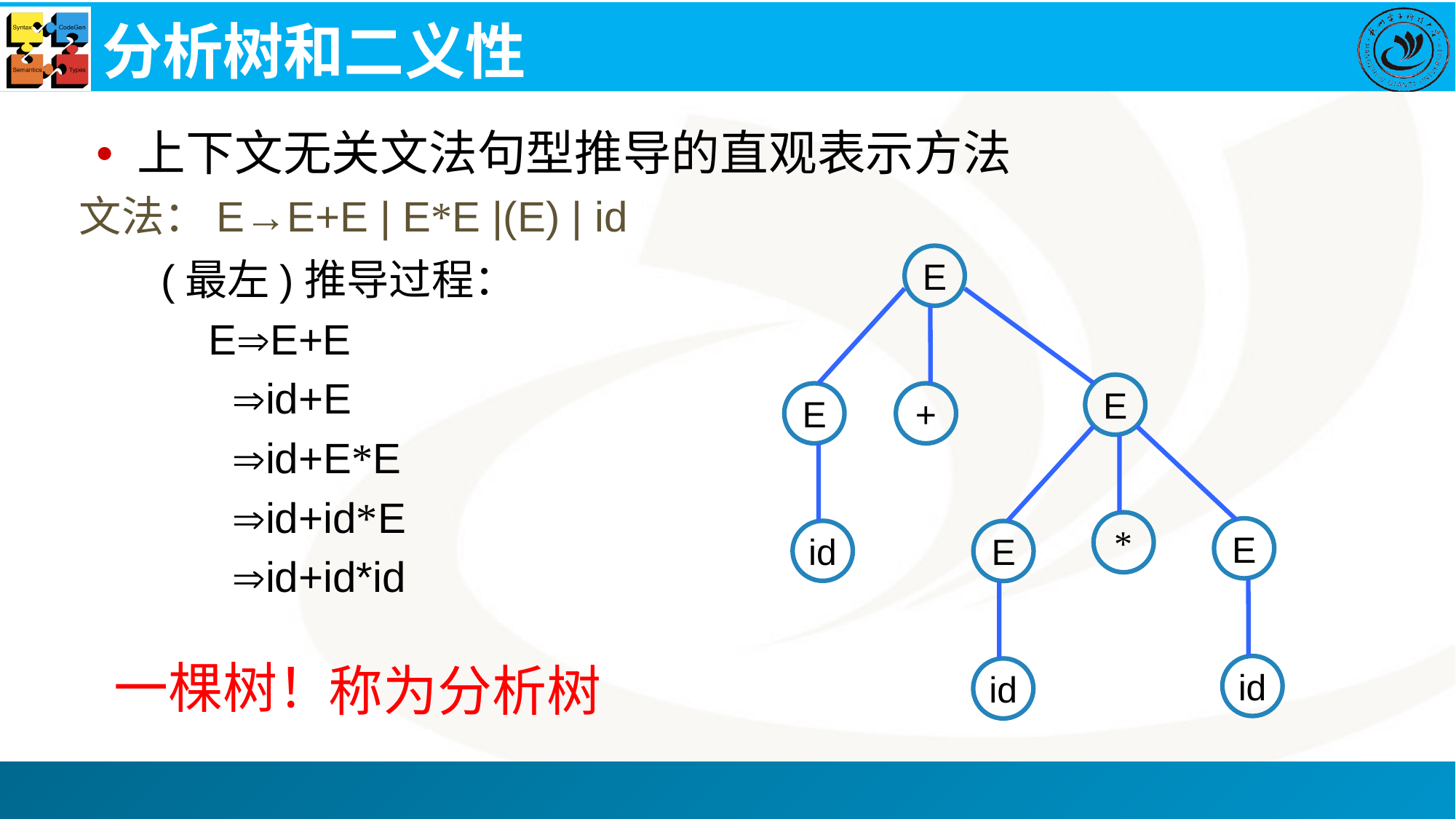

# 分析树和二义性
上下文无关文法句型推导的直观表示方法
文法：E→E+E | E*E |(E) | id
E
(最左)推导过程：
    E⇒E+E
      ⇒id+E
      ⇒id+E*E
      ⇒id+id*E
      ⇒id+id*id

E
E
+

*
E
id
E

一棵树！
称为分析树
id
id
47